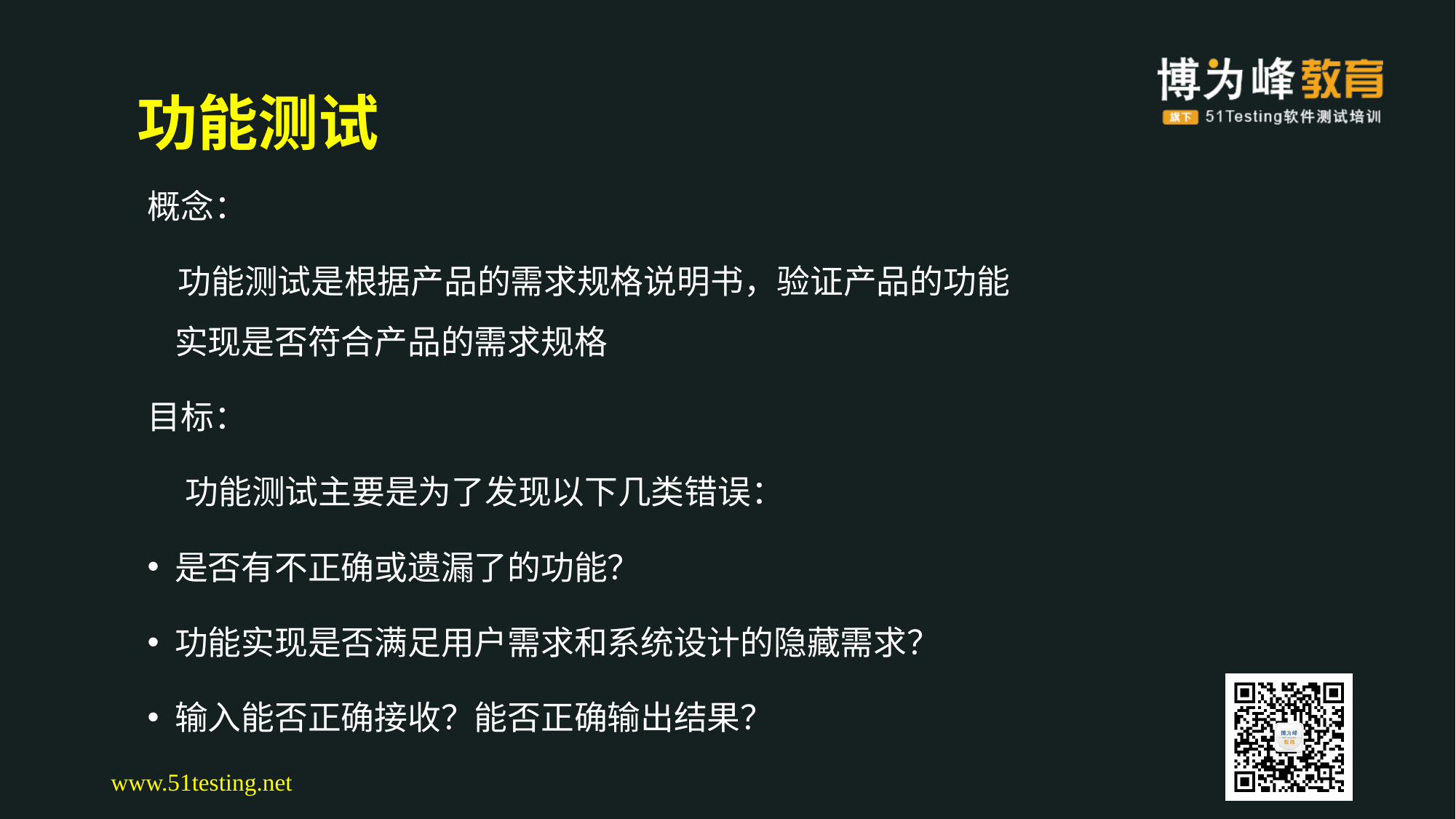

# 功能测试
概念：
   功能测试是根据产品的需求规格说明书，验证产品的功能实现是否符合产品的需求规格
目标：
    功能测试主要是为了发现以下几类错误：
是否有不正确或遗漏了的功能？
功能实现是否满足用户需求和系统设计的隐藏需求？
输入能否正确接收？能否正确输出结果？
www.51testing.net